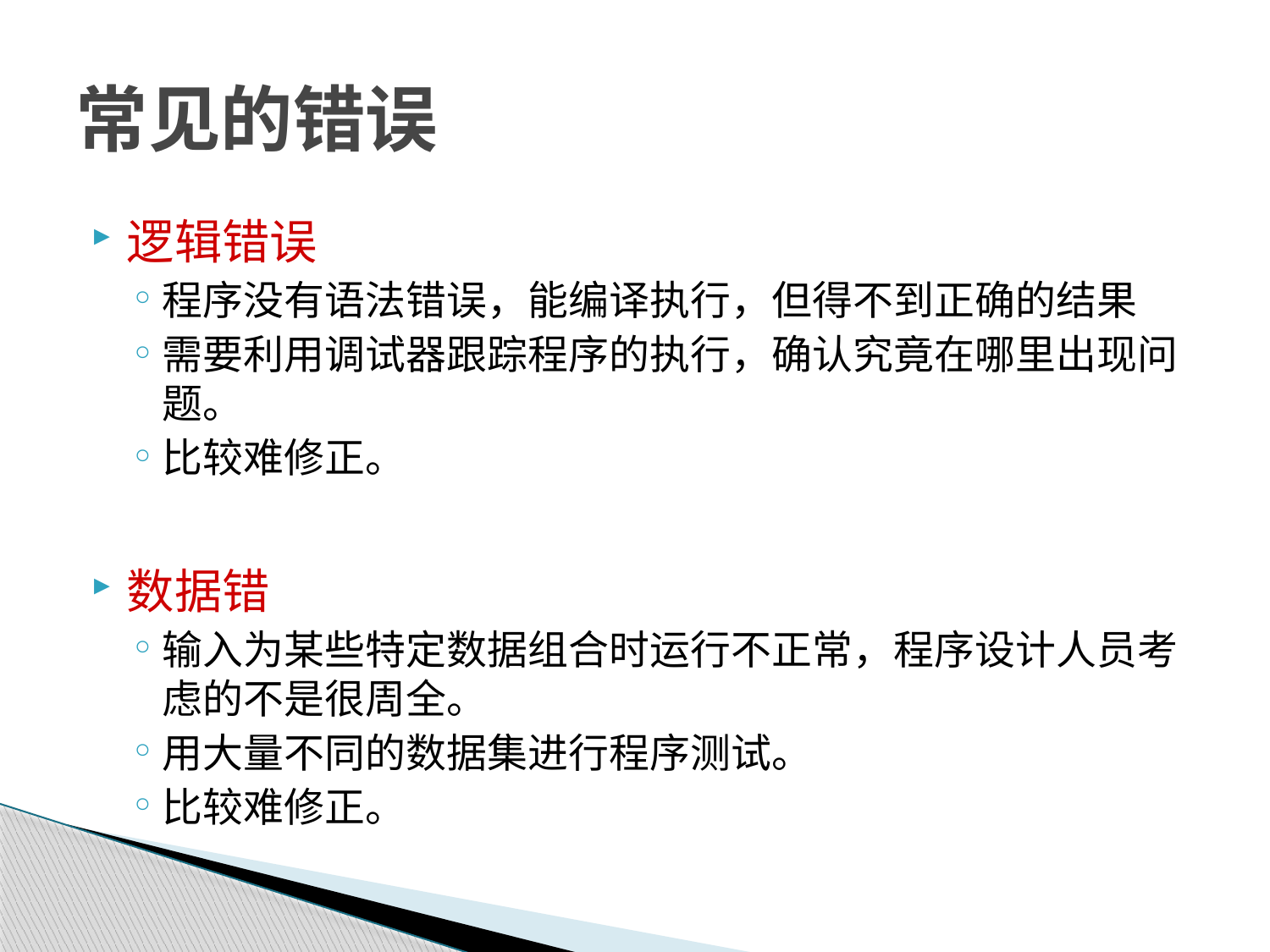

# 常见的错误
逻辑错误
程序没有语法错误，能编译执行，但得不到正确的结果
需要利用调试器跟踪程序的执行，确认究竟在哪里出现问题。
比较难修正。

数据错
输入为某些特定数据组合时运行不正常，程序设计人员考虑的不是很周全。
用大量不同的数据集进行程序测试。
比较难修正。